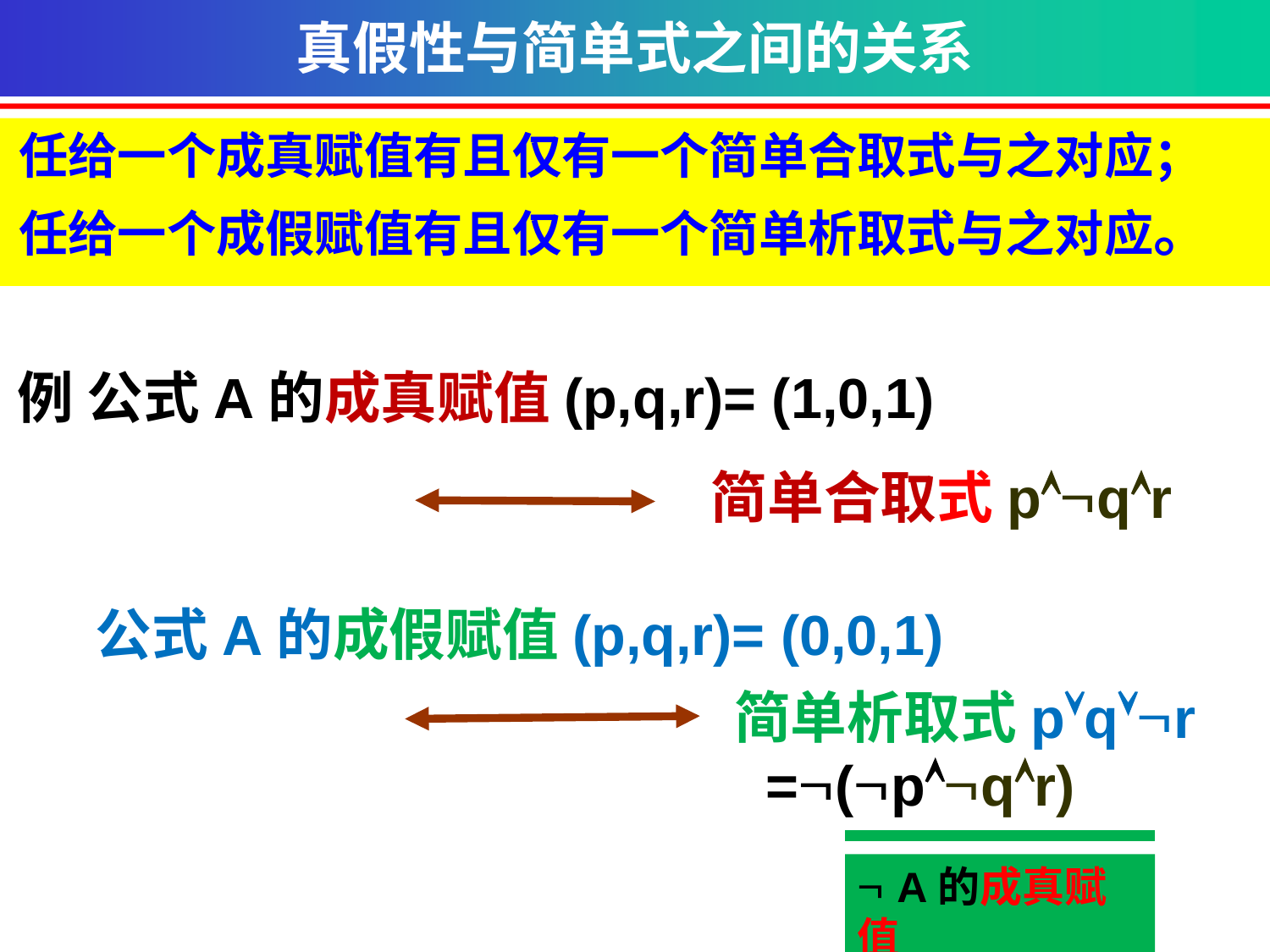

真假性与简单式之间的关系
任给一个成真赋值有且仅有一个简单合取式与之对应；
任给一个成假赋值有且仅有一个简单析取式与之对应。
例 公式A的成真赋值(p,q,r)= (1,0,1)

     公式A的成假赋值(p,q,r)= (0,0,1)
简单合取式p∧¬q∧r
简单析取式p∨q∨¬r
  =¬(¬p∧¬q∧r)
¬ A的成真赋值